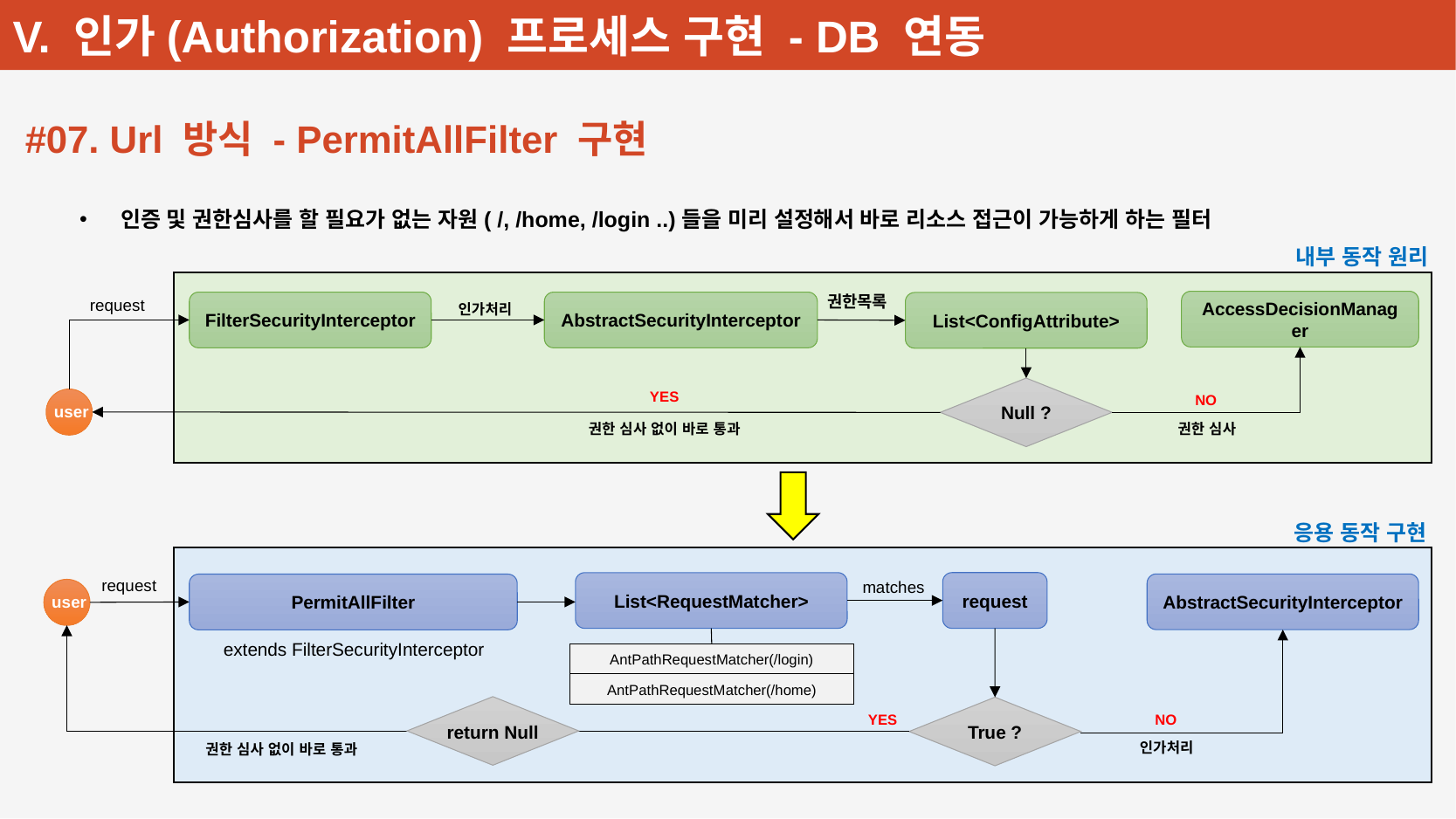

#07. Url 방식 - PermitAllFilter 구현
인증 및 권한심사를 할 필요가 없는 자원( /, /home, /login ..)들을 미리 설정해서 바로 리소스 접근이 가능하게 하는 필터
내부 동작 원리

권한목록
request
AccessDecisionManager
FilterSecurityInterceptor
AbstractSecurityInterceptor
List<ConfigAttribute>
인가처리

YES
NO

user
Null ?
권한 심사 없이 바로 통과
권한 심사

응용 동작 구현

request
matches
request
List<RequestMatcher>
AbstractSecurityInterceptor
PermitAllFilter

user
extends FilterSecurityInterceptor
AntPathRequestMatcher(/login)
AntPathRequestMatcher(/home)

return Null

NO
YES
True ?
인가처리
권한 심사 없이 바로 통과